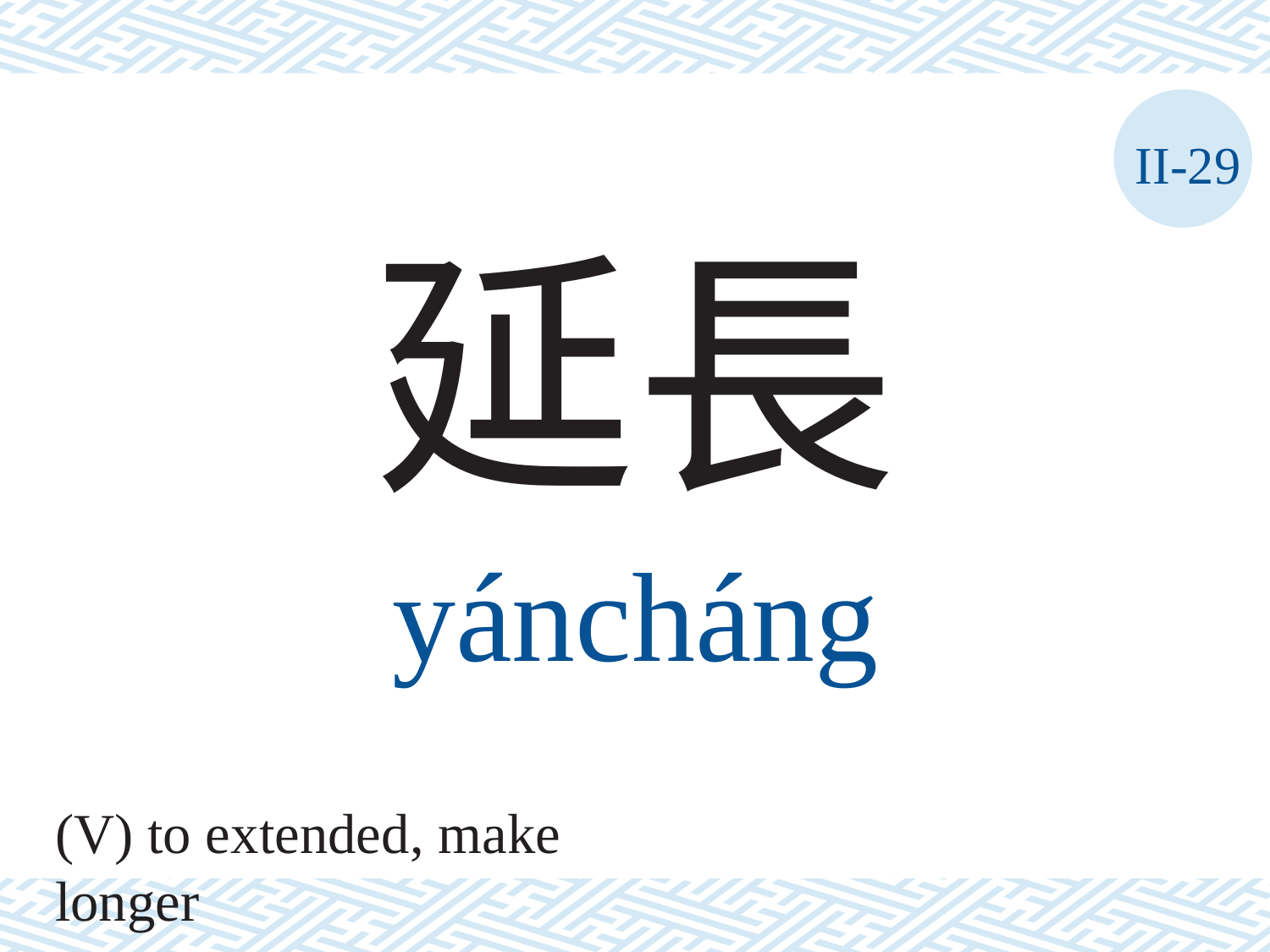

II-29
延長
yáncháng
(V) to extended, make longer